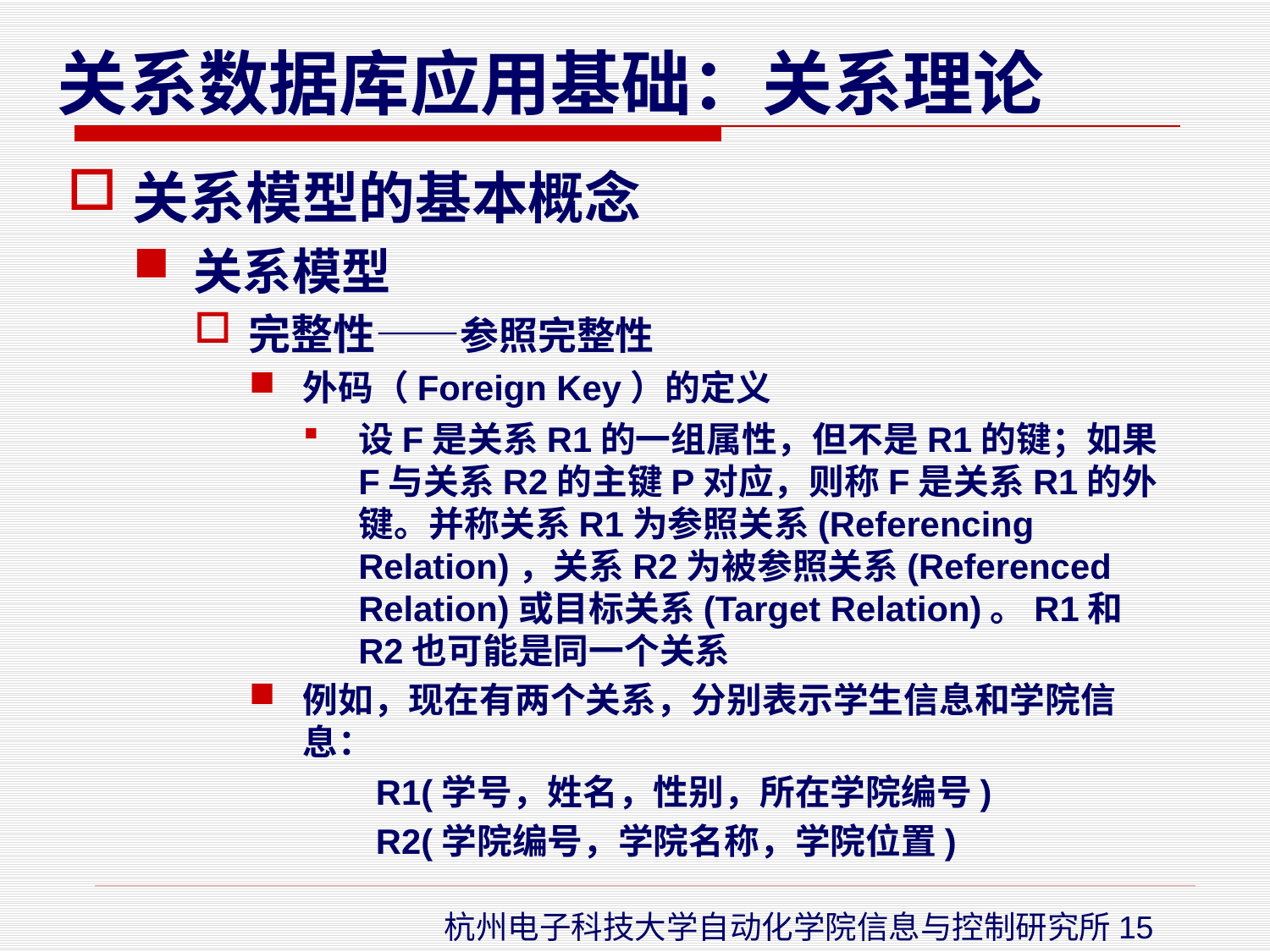

关系模型的基本概念
关系模型
完整性——参照完整性
外码（Foreign Key）的定义
设F是关系R1的一组属性，但不是R1的键；如果F与关系R2的主键P对应，则称F是关系R1的外键。并称关系R1为参照关系(Referencing Relation)，关系R2为被参照关系(Referenced Relation)或目标关系(Target Relation)。R1和R2也可能是同一个关系
例如，现在有两个关系，分别表示学生信息和学院信息：
		R1(学号，姓名，性别，所在学院编号)
		R2(学院编号，学院名称，学院位置)